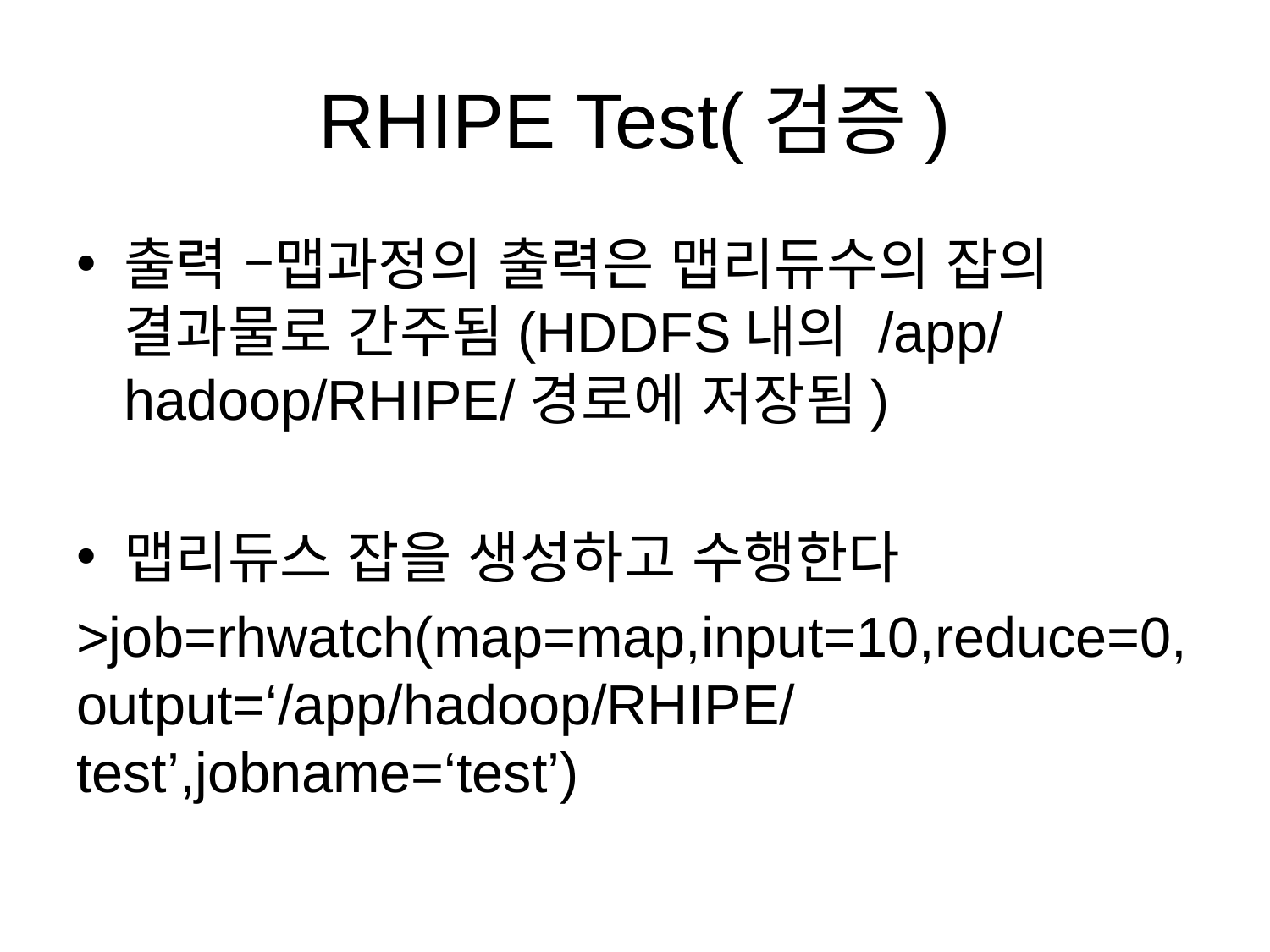

# RHIPE Test(검증)
출력 –맵과정의 출력은 맵리듀수의 잡의 결과물로 간주됨(HDDFS내의 /app/hadoop/RHIPE/경로에 저장됨)

맵리듀스 잡을 생성하고 수행한다
>job=rhwatch(map=map,input=10,reduce=0,output=‘/app/hadoop/RHIPE/test’,jobname=‘test’)